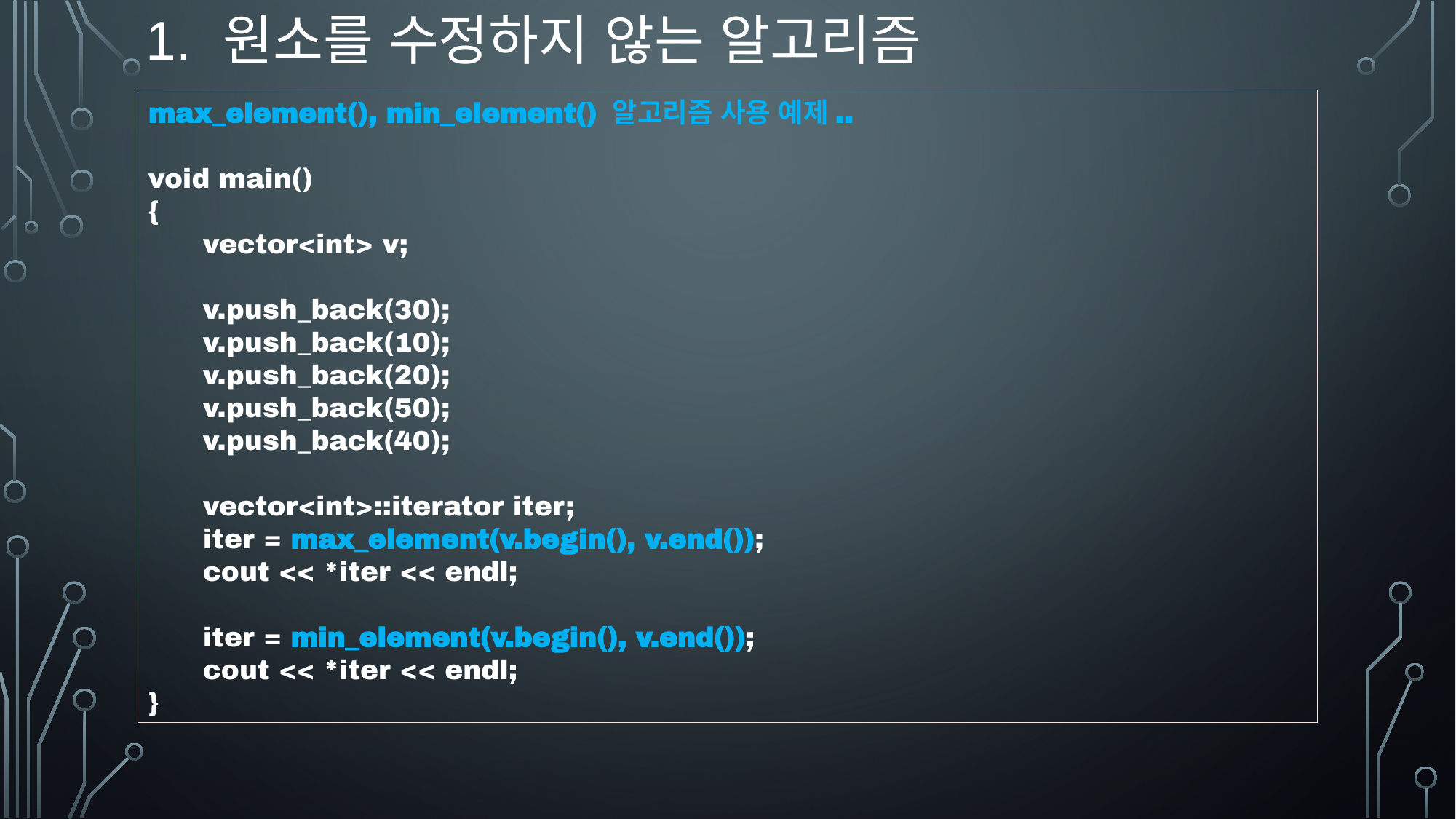

# 1. 원소를 수정하지 않는 알고리즘
max_element(), min_element() 알고리즘 사용 예제..

void main()
{
vector<int> v;

v.push_back(30);
v.push_back(10);
v.push_back(20);
v.push_back(50);
v.push_back(40);

vector<int>::iterator iter;
iter = max_element(v.begin(), v.end());
cout << *iter << endl;

iter = min_element(v.begin(), v.end());
cout << *iter << endl;
}